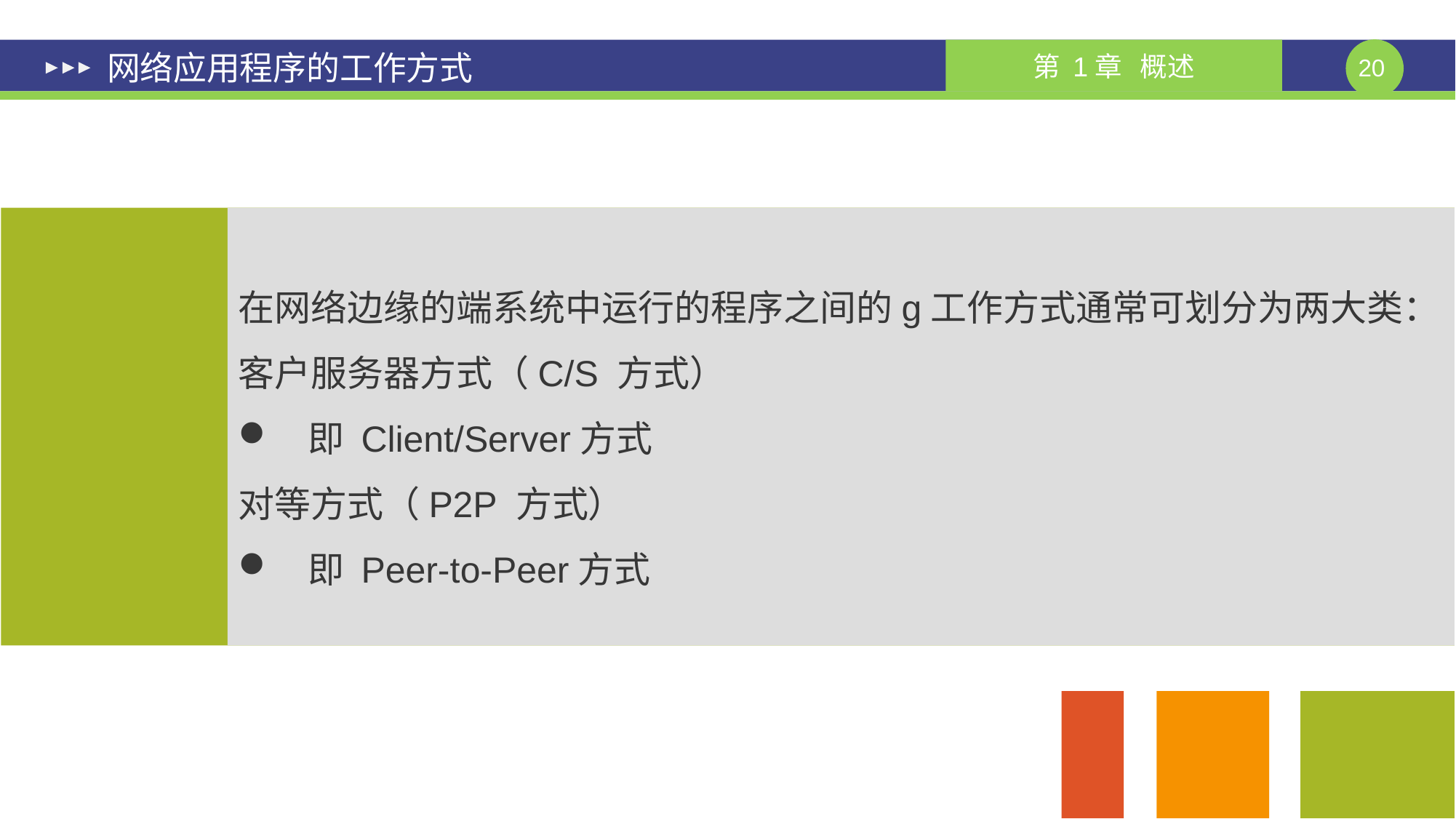

# 网络应用程序的工作方式

在网络边缘的端系统中运行的程序之间的g工作方式通常可划分为两大类：
客户服务器方式（C/S 方式）
   即 Client/Server方式
对等方式（P2P 方式）
   即 Peer-to-Peer方式